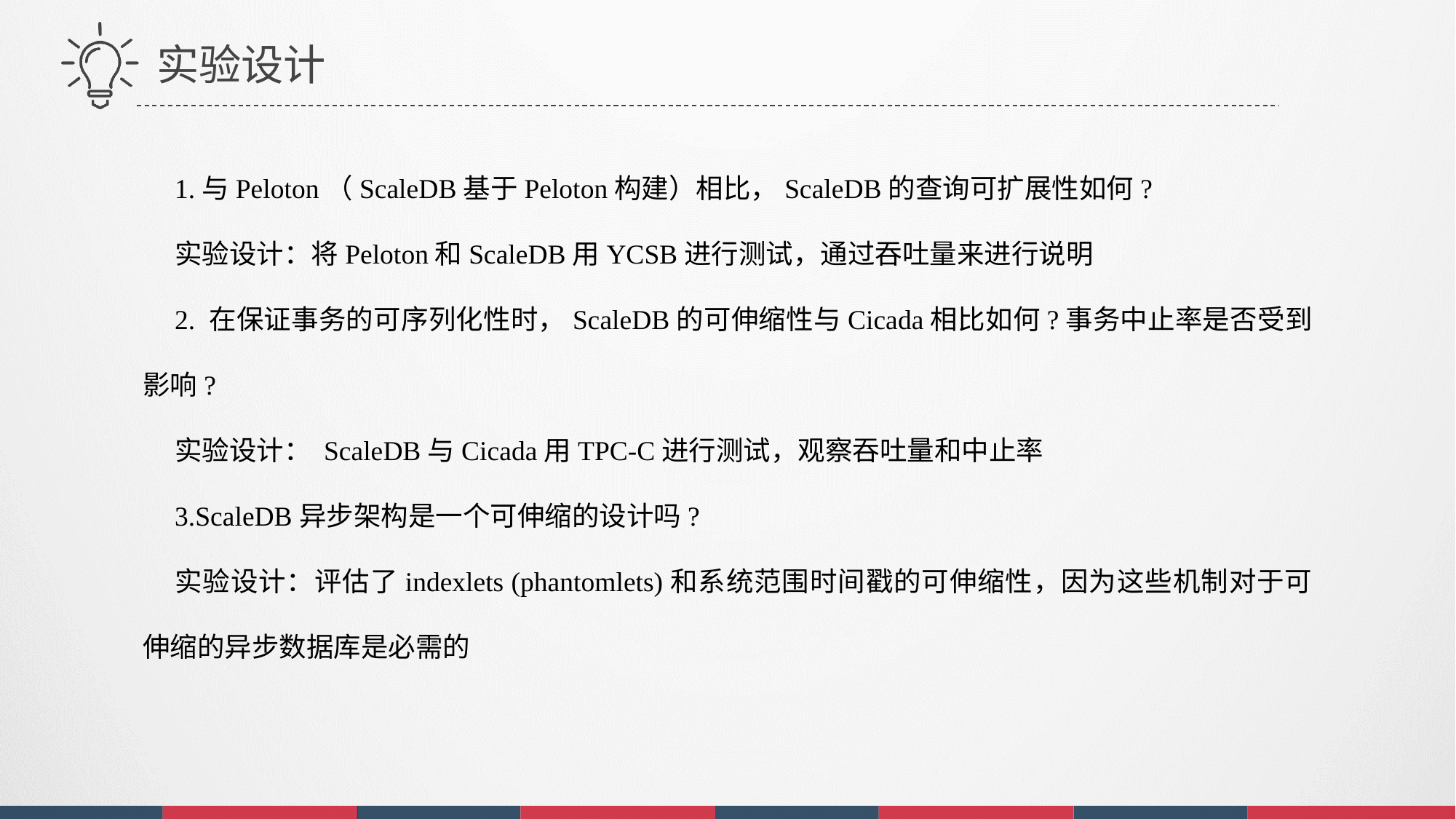

实验设计
1.与Peloton（ScaleDB基于Peloton构建）相比，ScaleDB的查询可扩展性如何?
实验设计：将Peloton和ScaleDB用YCSB进行测试，通过吞吐量来进行说明
2. 在保证事务的可序列化性时，ScaleDB的可伸缩性与Cicada相比如何?事务中止率是否受到影响?
实验设计： ScaleDB与Cicada用TPC-C进行测试，观察吞吐量和中止率
3.ScaleDB异步架构是一个可伸缩的设计吗?
实验设计：评估了indexlets (phantomlets)和系统范围时间戳的可伸缩性，因为这些机制对于可伸缩的异步数据库是必需的